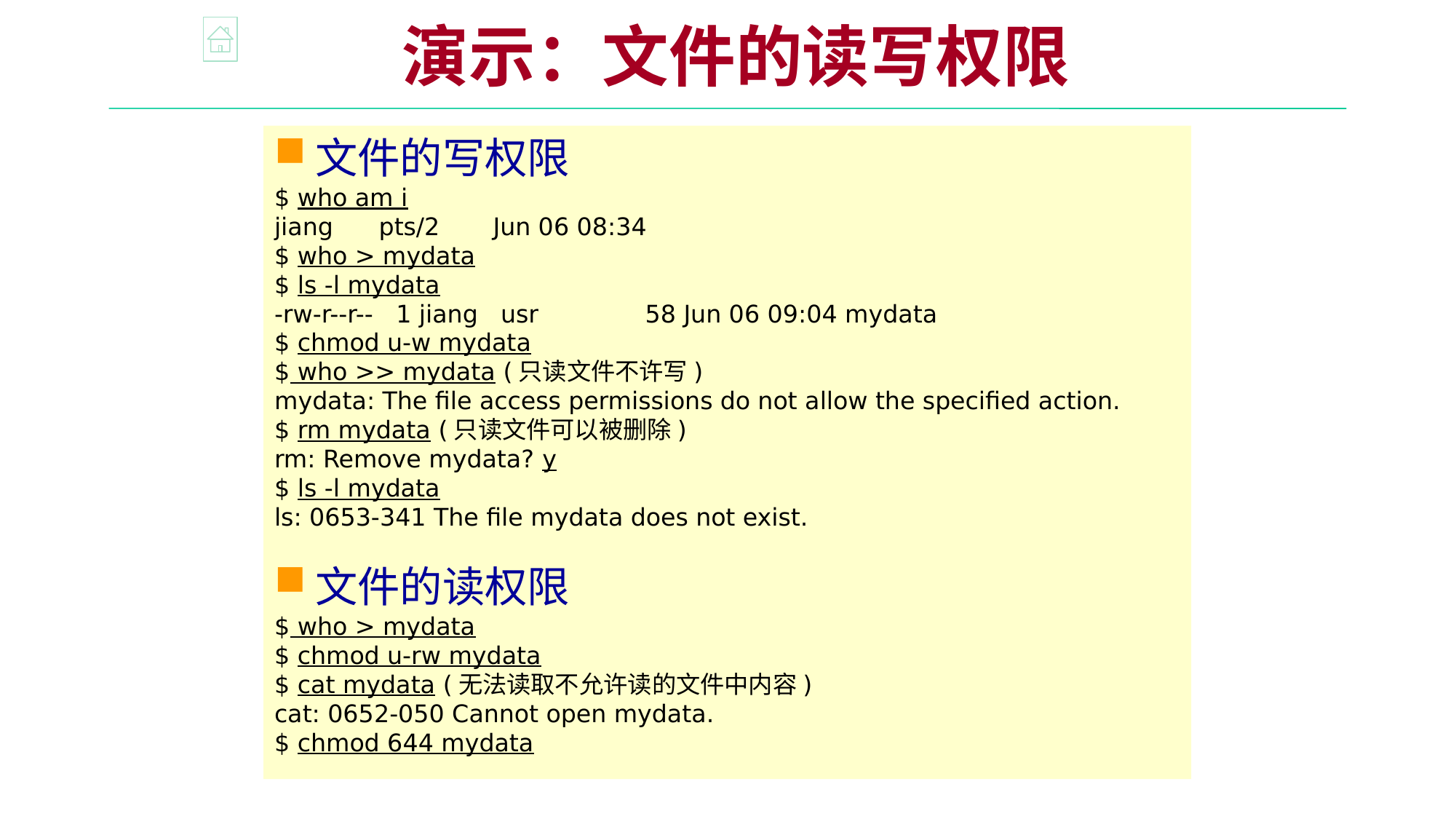

演示：文件的读写权限

文件的写权限
$ who am i
jiang      pts/2       Jun 06 08:34
$ who > mydata
$ ls -l mydata
-rw-r--r--   1 jiang   usr              58 Jun 06 09:04 mydata
$ chmod u-w mydata
$ who >> mydata (只读文件不许写)
mydata: The file access permissions do not allow the specified action.
$ rm mydata (只读文件可以被删除)
rm: Remove mydata? y
$ ls -l mydata
ls: 0653-341 The file mydata does not exist.

文件的读权限
$ who > mydata
$ chmod u-rw mydata
$ cat mydata (无法读取不允许读的文件中内容)
cat: 0652-050 Cannot open mydata.
$ chmod 644 mydata